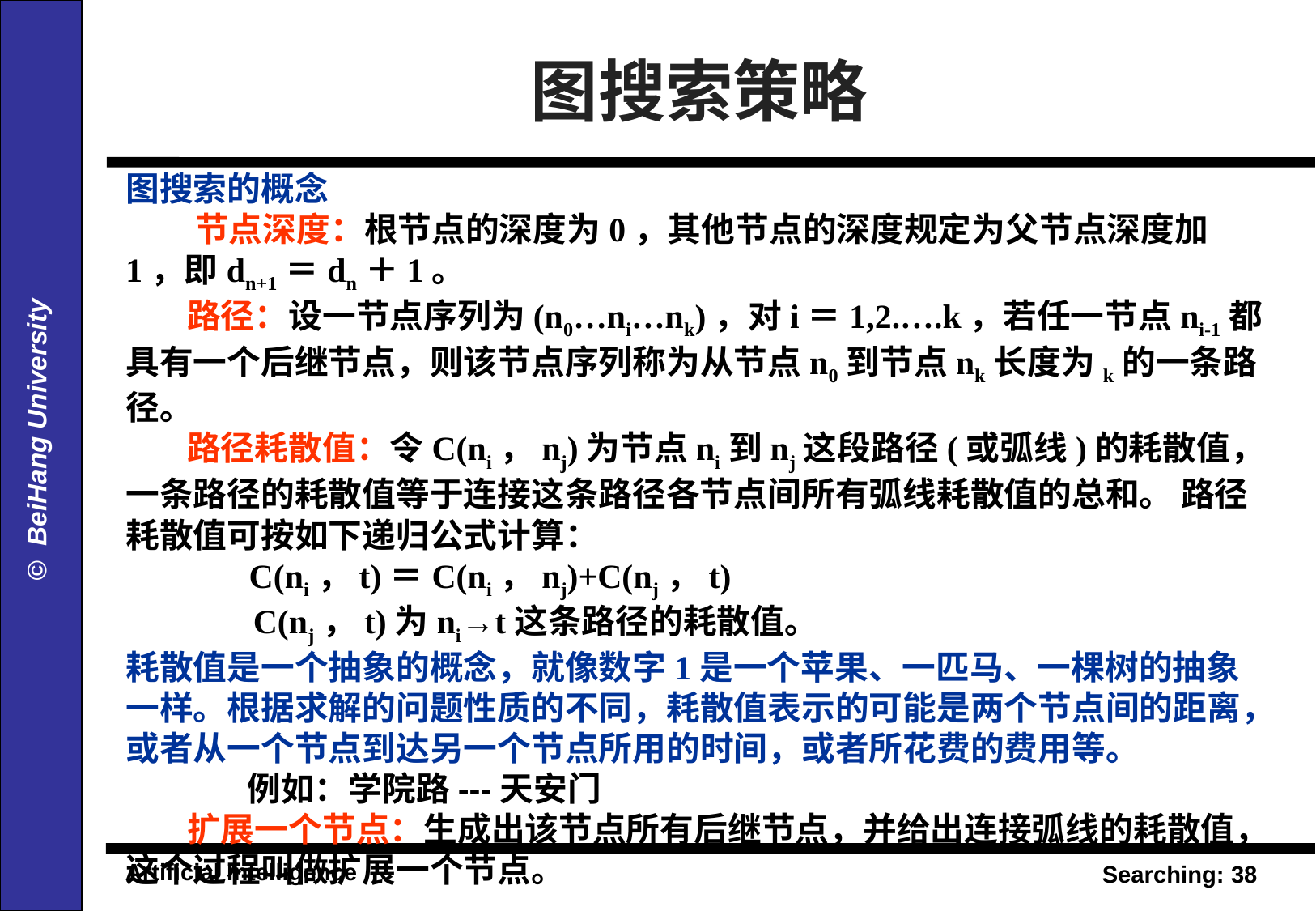

图搜索策略
图搜索的概念
        节点深度：根节点的深度为0，其他节点的深度规定为父节点深度加1，即dn+1＝dn＋1。
        路径：设一节点序列为(n0…ni…nk)，对i＝1,2.….k，若任一节点ni-1都具有一个后继节点，则该节点序列称为从节点n0到节点nk长度为k的一条路径。
        路径耗散值：令C(ni，nj)为节点ni到nj这段路径(或弧线)的耗散值，一条路径的耗散值等于连接这条路径各节点间所有弧线耗散值的总和。 路径耗散值可按如下递归公式计算：
               C(ni，t)＝C(ni，nj)+C(nj，t)
               C(nj，t)为ni→t这条路径的耗散值。
耗散值是一个抽象的概念，就像数字1是一个苹果、一匹马、一棵树的抽象一样。根据求解的问题性质的不同，耗散值表示的可能是两个节点间的距离，或者从一个节点到达另一个节点所用的时间，或者所花费的费用等。
	例如：学院路---天安门
        扩展一个节点：生成出该节点所有后继节点，并给出连接弧线的耗散值，这个过程叫做扩展一个节点。